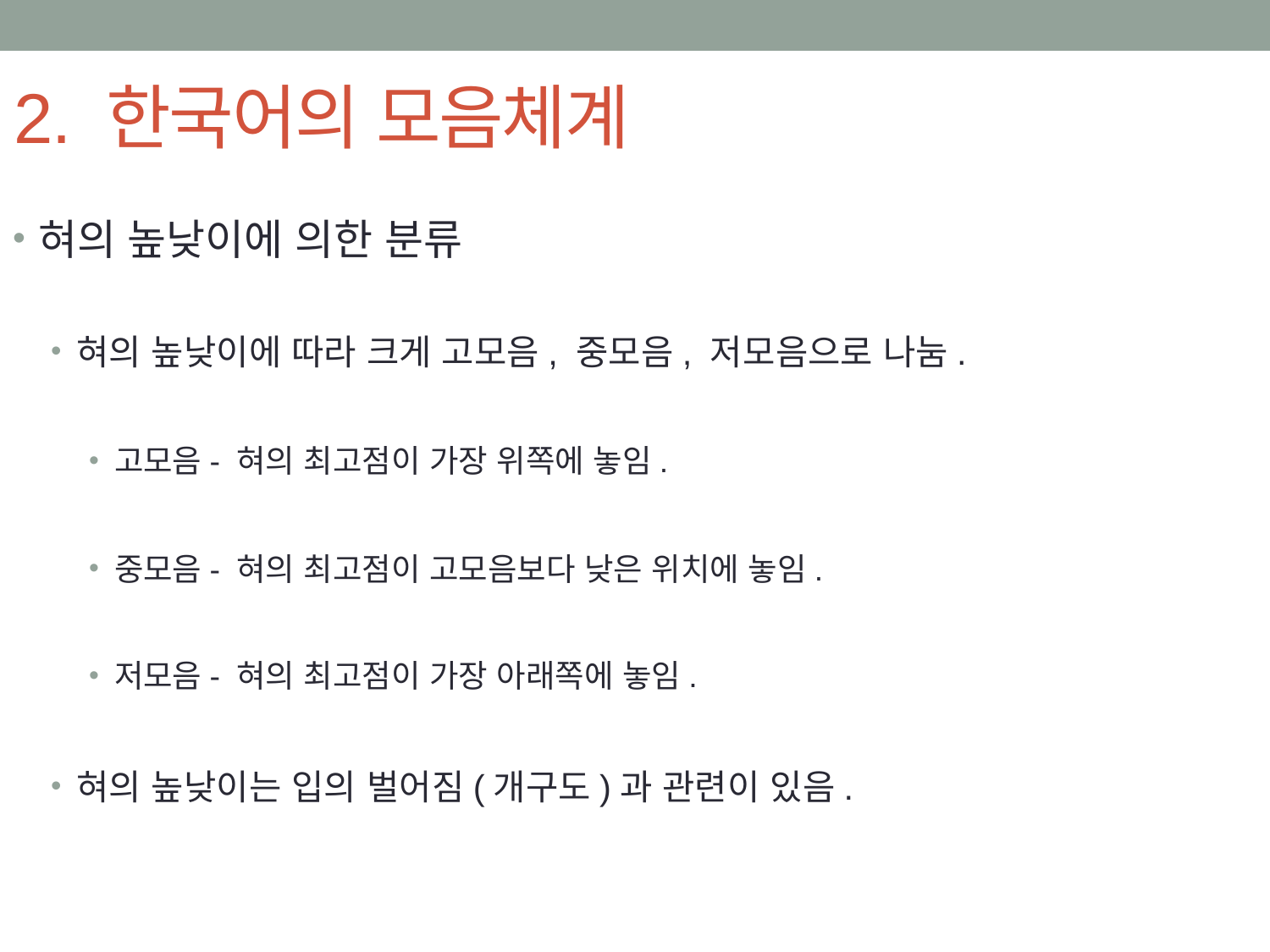

# 2. 한국어의 모음체계
혀의 높낮이에 의한 분류

혀의 높낮이에 따라 크게 고모음, 중모음, 저모음으로 나눔.

고모음- 혀의 최고점이 가장 위쪽에 놓임.

중모음- 혀의 최고점이 고모음보다 낮은 위치에 놓임.

저모음- 혀의 최고점이 가장 아래쪽에 놓임.

혀의 높낮이는 입의 벌어짐(개구도)과 관련이 있음.